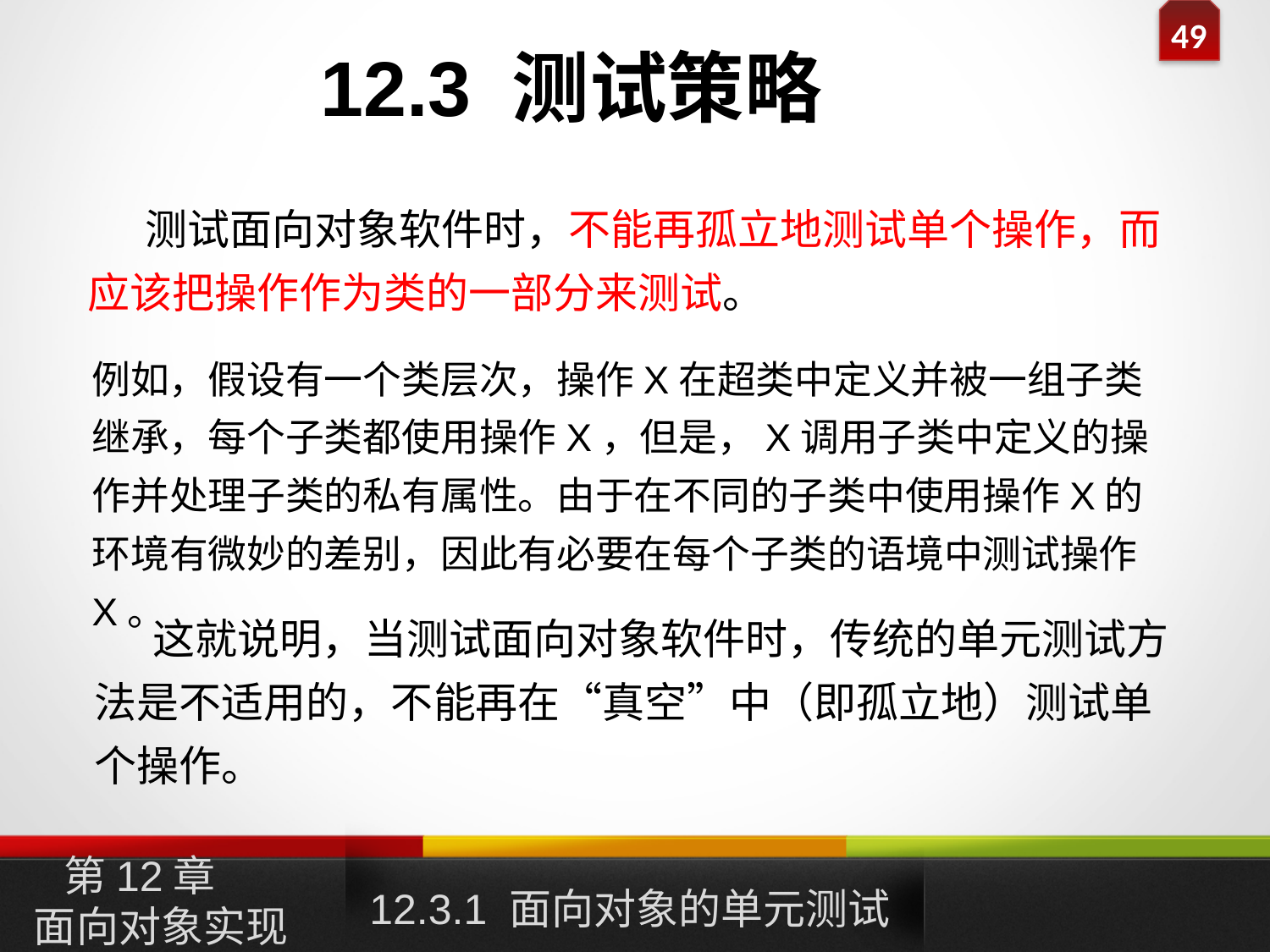

12.3 测试策略
     测试面向对象软件时，不能再孤立地测试单个操作，而应该把操作作为类的一部分来测试。
例如，假设有一个类层次，操作X在超类中定义并被一组子类继承，每个子类都使用操作X，但是，X调用子类中定义的操作并处理子类的私有属性。由于在不同的子类中使用操作X的环境有微妙的差别，因此有必要在每个子类的语境中测试操作X。
     这就说明，当测试面向对象软件时，传统的单元测试方法是不适用的，不能再在“真空”中（即孤立地）测试单个操作。
12.3.1 面向对象的单元测试